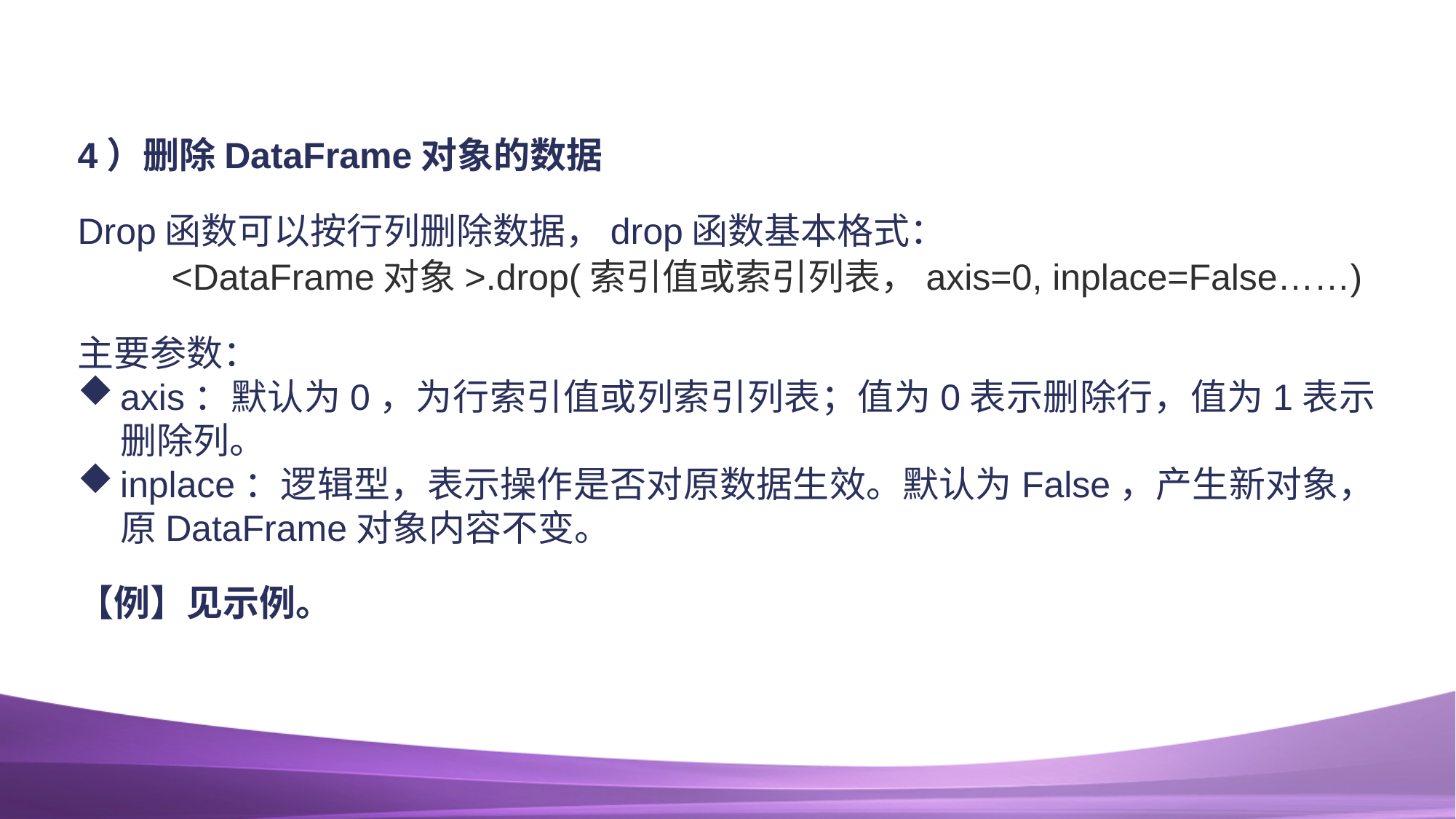

#
4）删除DataFrame对象的数据
Drop函数可以按行列删除数据，drop函数基本格式：
<DataFrame对象>.drop(索引值或索引列表，axis=0, inplace=False……)
主要参数：
axis：默认为0，为行索引值或列索引列表；值为0表示删除行，值为1表示删除列。
inplace：逻辑型，表示操作是否对原数据生效。默认为False，产生新对象，原DataFrame对象内容不变。
【例】见示例。